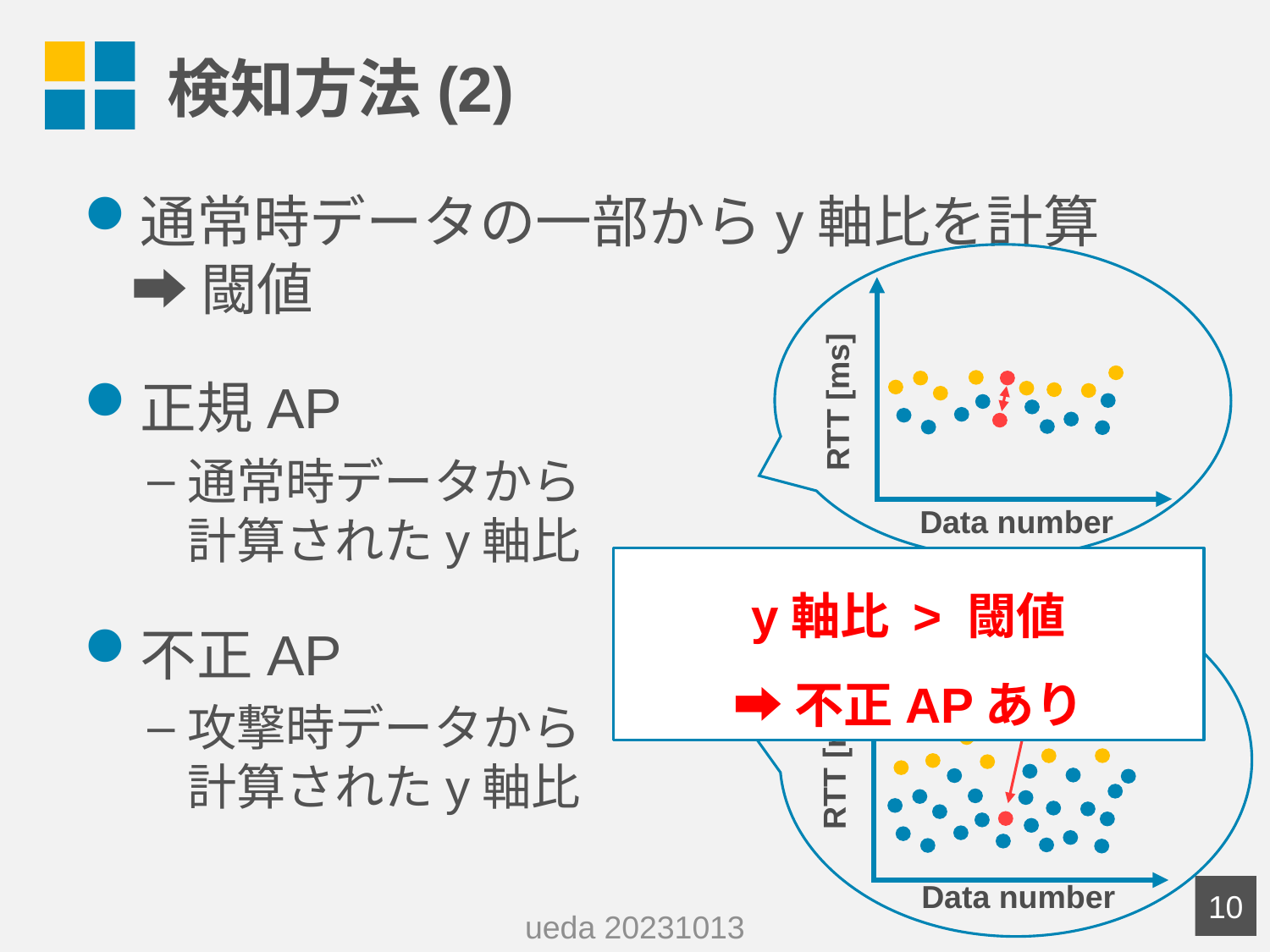

# 検知方法(2)
通常時データの一部からy軸比を計算
➡ 閾値

正規AP
通常時データから
計算されたy軸比

不正AP
攻撃時データから
計算されたy軸比

RTT [ms]

Data number
y軸比 > 閾値
➡不正APあり

RTT [ms]

Data number
10
ueda 20231013